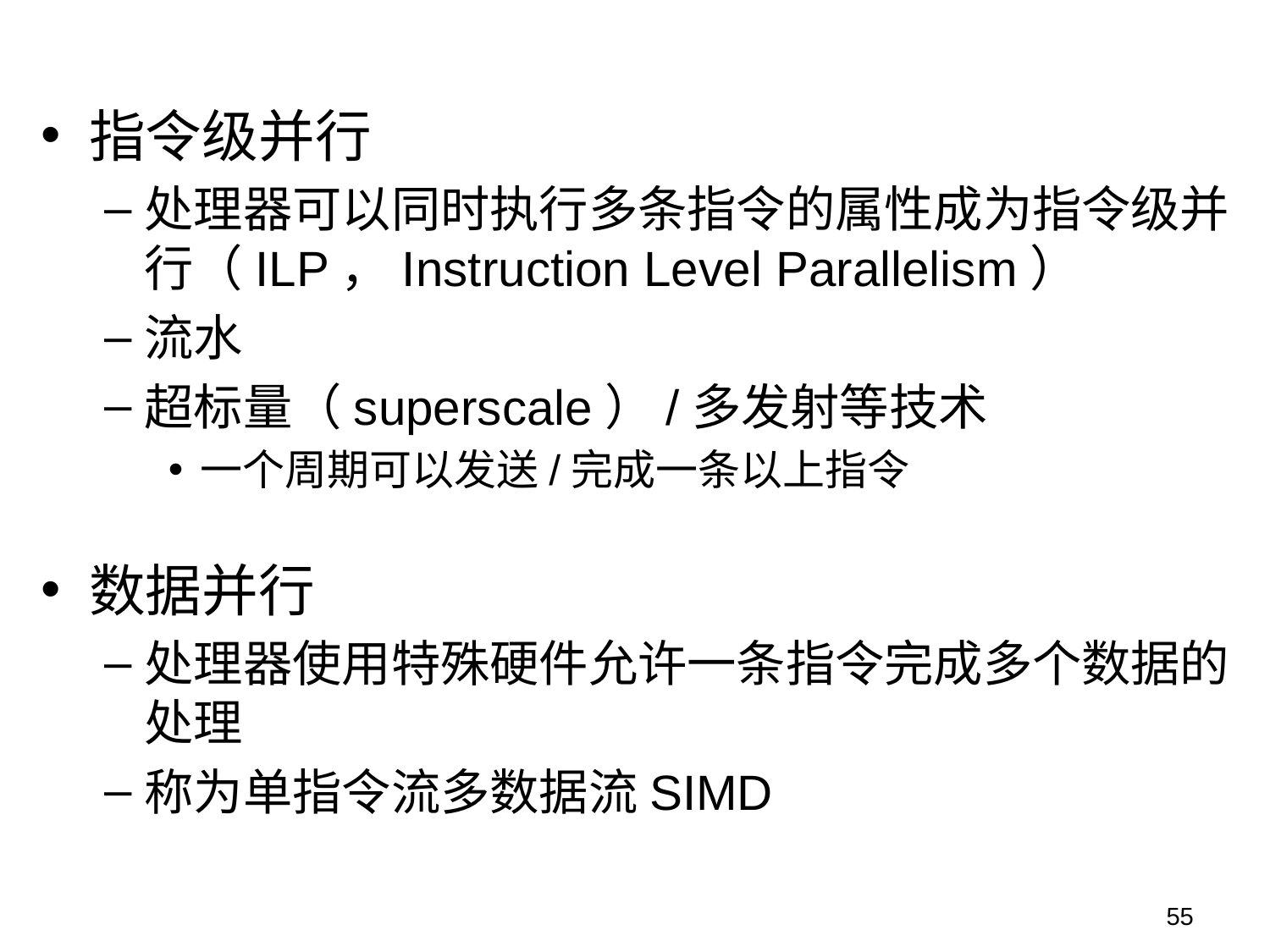

指令级并行
处理器可以同时执行多条指令的属性成为指令级并行（ILP，Instruction Level Parallelism）
流水
超标量（superscale）/多发射等技术
一个周期可以发送/完成一条以上指令

数据并行
处理器使用特殊硬件允许一条指令完成多个数据的处理
称为单指令流多数据流SIMD
55